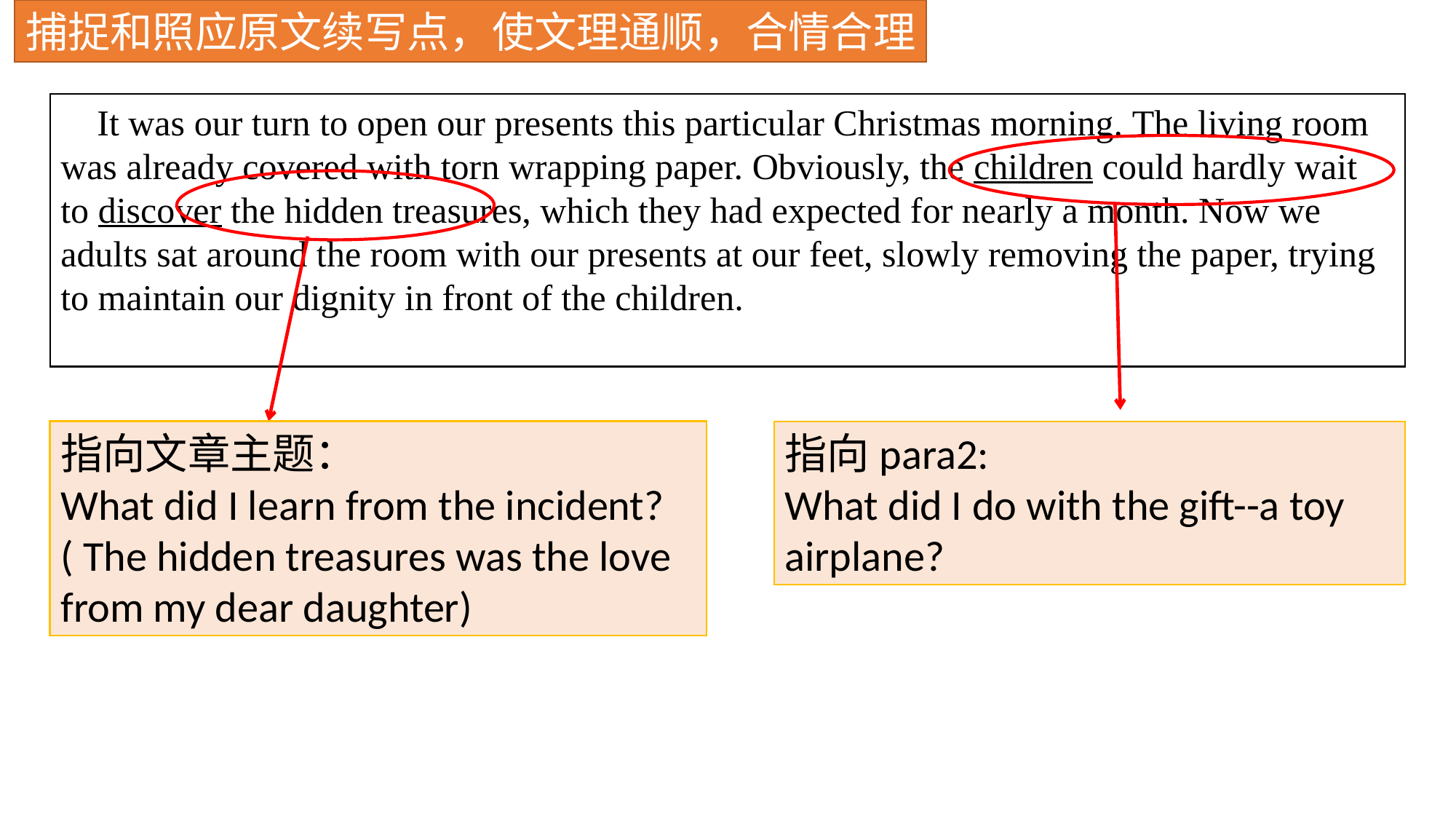

捕捉和照应原文续写点，使文理通顺，合情合理
    It was our turn to open our presents this particular Christmas morning. The living room was already covered with torn wrapping paper. Obviously, the children could hardly wait to discover the hidden treasures, which they had expected for nearly a month. Now we adults sat around the room with our presents at our feet, slowly removing the paper, trying to maintain our dignity in front of the children.

指向文章主题：
What did I learn from the incident?
( The hidden treasures was the love from my dear daughter)
指向para2:
What did I do with the gift--a toy airplane?